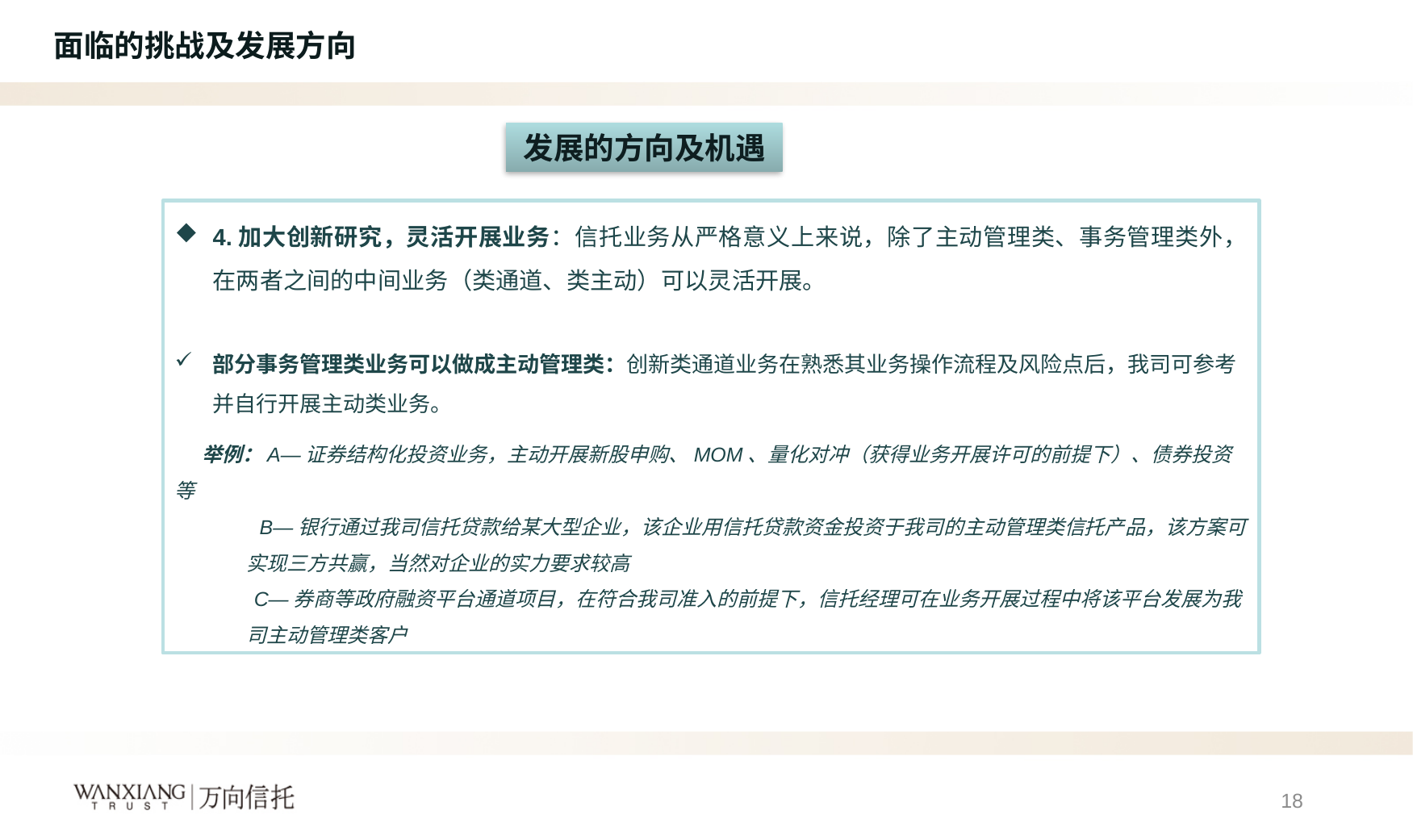

标  题 一
面临的挑战及发展方向
发展的方向及机遇
4.加大创新研究，灵活开展业务：信托业务从严格意义上来说，除了主动管理类、事务管理类外，在两者之间的中间业务（类通道、类主动）可以灵活开展。

部分事务管理类业务可以做成主动管理类：创新类通道业务在熟悉其业务操作流程及风险点后，我司可参考并自行开展主动类业务。
     举例：A—证券结构化投资业务，主动开展新股申购、MOM、量化对冲（获得业务开展许可的前提下）、债券投资等
               B—银行通过我司信托贷款给某大型企业，该企业用信托贷款资金投资于我司的主动管理类信托产品，该方案可
               实现三方共赢，当然对企业的实力要求较高
              C—券商等政府融资平台通道项目，在符合我司准入的前提下，信托经理可在业务开展过程中将该平台发展为我
               司主动管理类客户
18